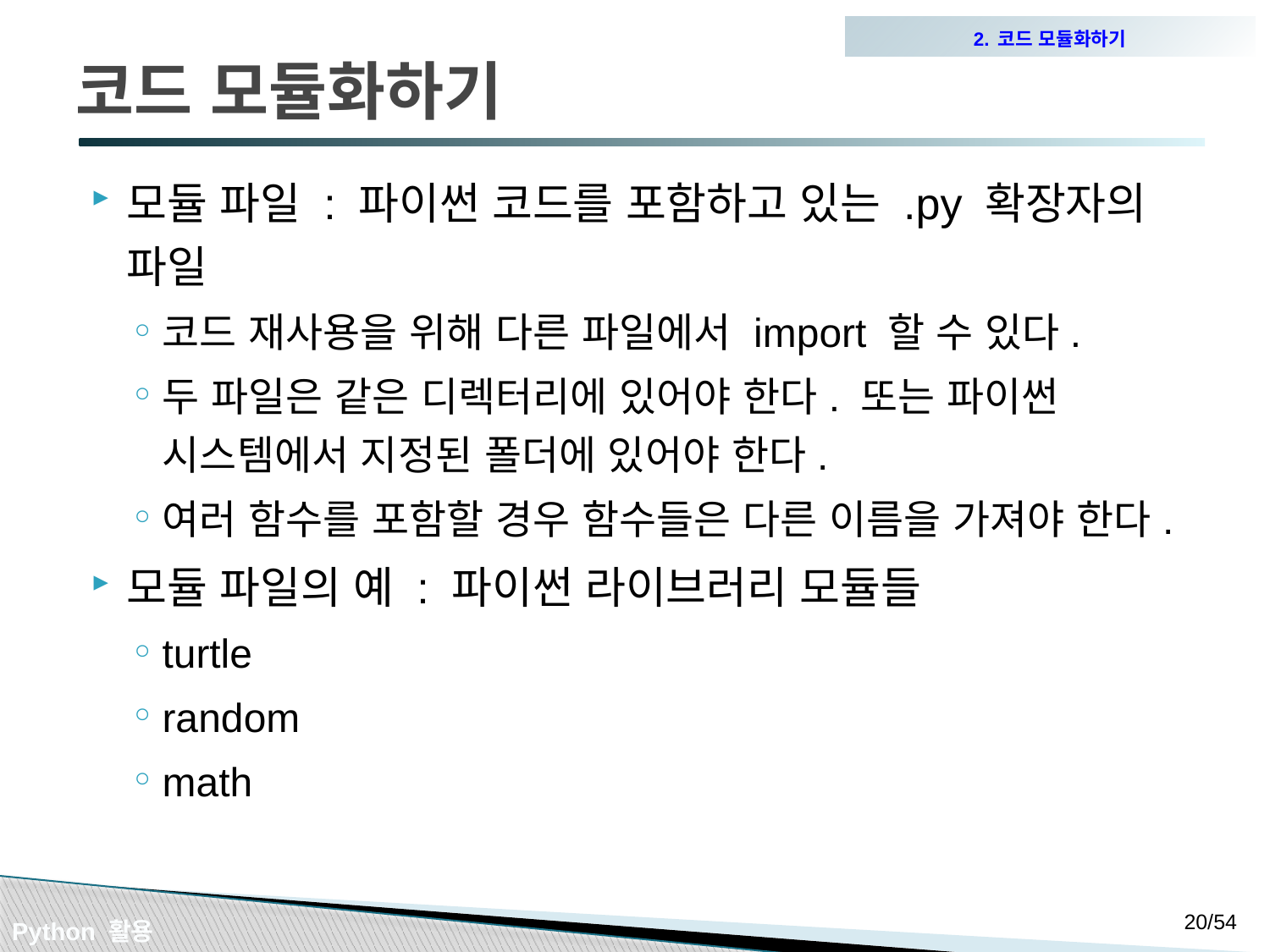

2. 코드 모듈화하기
# 코드 모듈화하기
모듈 파일 : 파이썬 코드를 포함하고 있는 .py 확장자의 파일
코드 재사용을 위해 다른 파일에서 import 할 수 있다.
두 파일은 같은 디렉터리에 있어야 한다. 또는 파이썬 시스템에서 지정된 폴더에 있어야 한다.
여러 함수를 포함할 경우 함수들은 다른 이름을 가져야 한다.
모듈 파일의 예 : 파이썬 라이브러리 모듈들
turtle
random
math

20